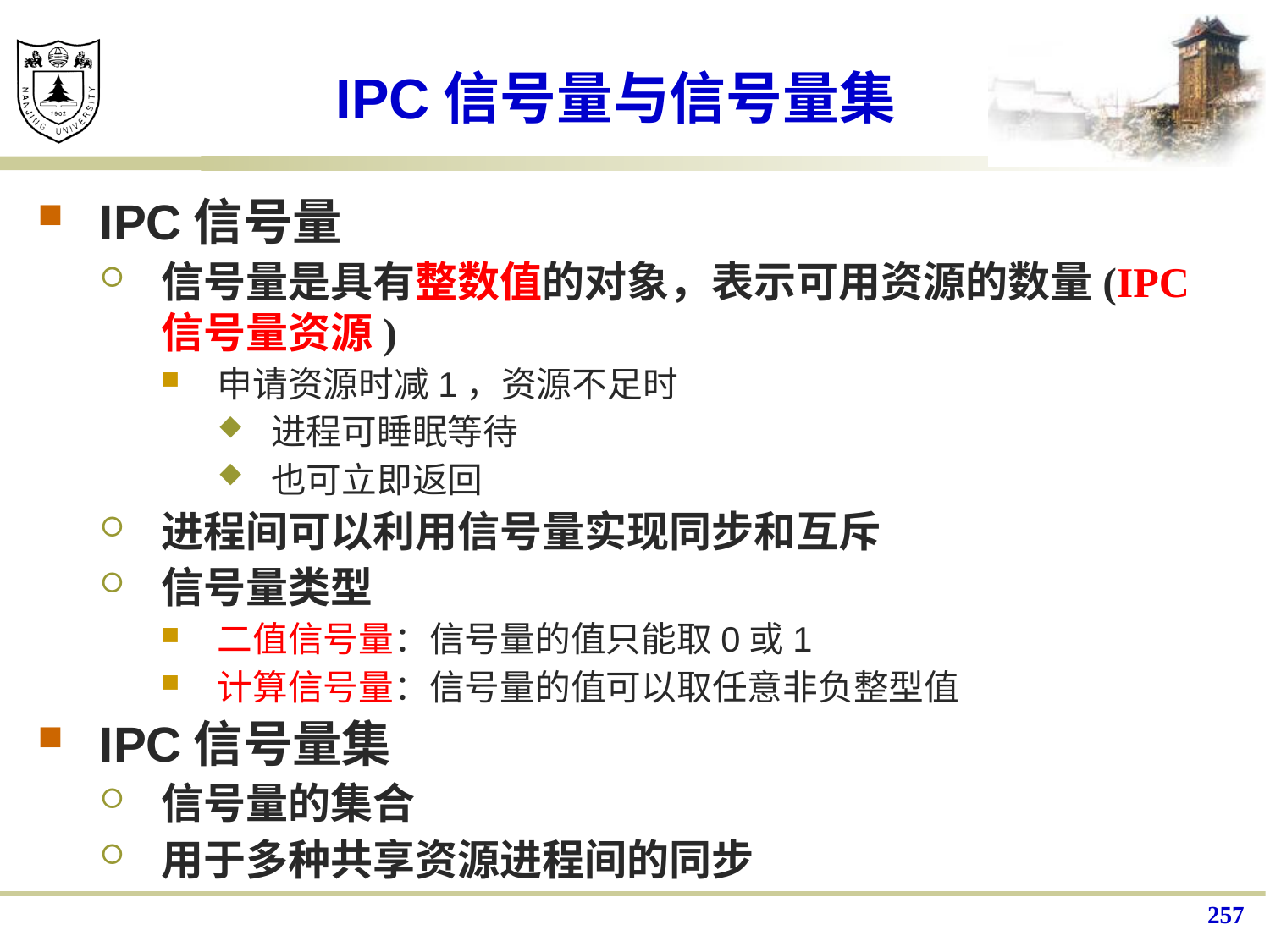

# IPC信号量与信号量集
IPC信号量
信号量是具有整数值的对象，表示可用资源的数量(IPC信号量资源)
申请资源时减1，资源不足时
进程可睡眠等待
也可立即返回
进程间可以利用信号量实现同步和互斥
信号量类型
二值信号量：信号量的值只能取0或1
计算信号量：信号量的值可以取任意非负整型值
IPC信号量集
信号量的集合
用于多种共享资源进程间的同步
257